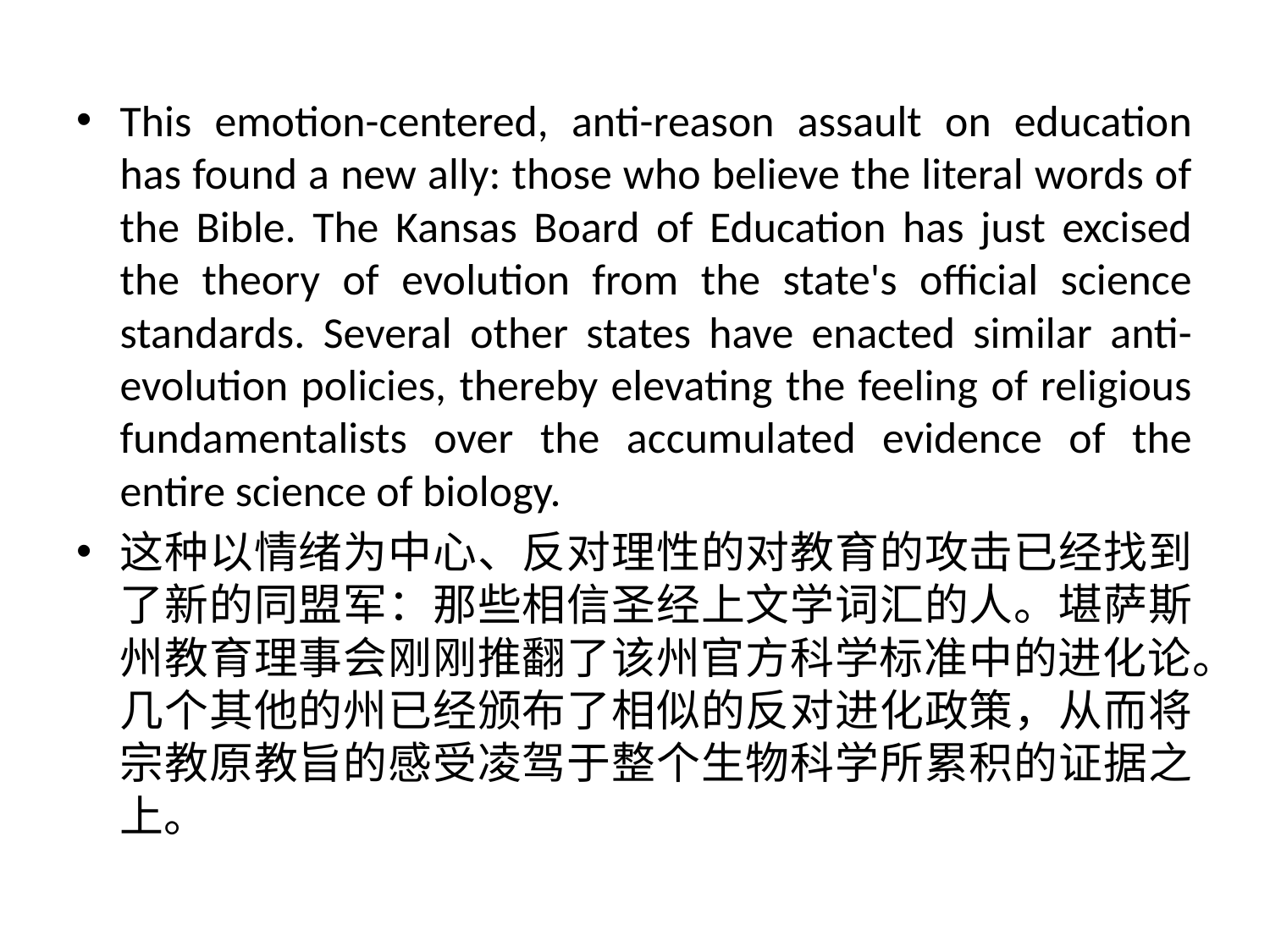

This emotion-centered, anti-reason assault on education has found a new ally: those who believe the literal words of the Bible. The Kansas Board of Education has just excised the theory of evolution from the state's official science standards. Several other states have enacted similar anti-evolution policies, thereby elevating the feeling of religious fundamentalists over the accumulated evidence of the entire science of biology.
这种以情绪为中心、反对理性的对教育的攻击已经找到了新的同盟军：那些相信圣经上文学词汇的人。堪萨斯州教育理事会刚刚推翻了该州官方科学标准中的进化论。几个其他的州已经颁布了相似的反对进化政策，从而将宗教原教旨的感受凌驾于整个生物科学所累积的证据之上。